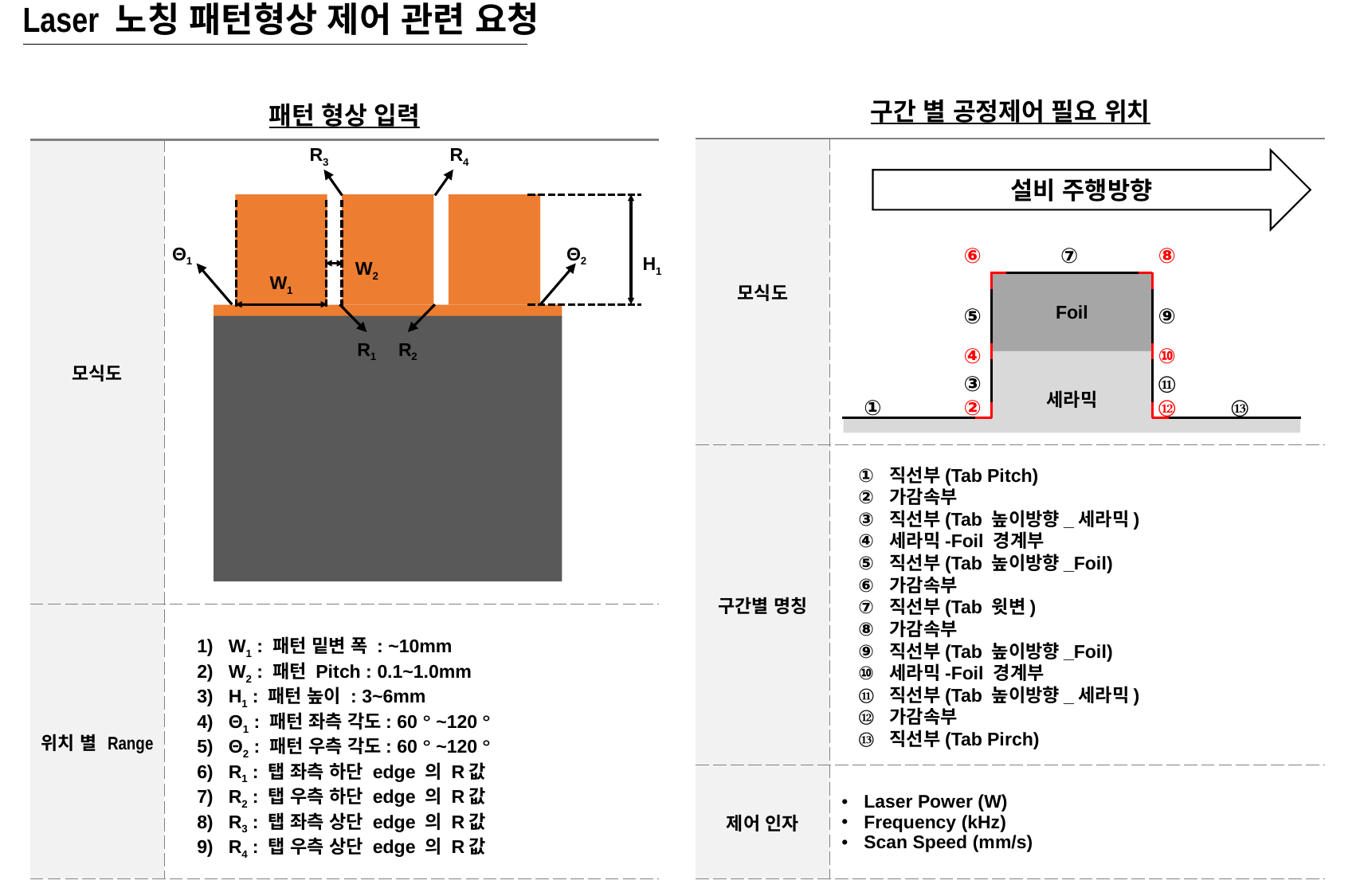

Laser 노칭 패턴형상 제어 관련 요청
| 구간 별 공정제어 필요 위치 |  |
| --- | --- |
| 모식도 |  |
| 구간별 명칭 |  |
| 제어 인자 | Laser Power (W) Frequency (kHz) Scan Speed (mm/s) |
| 패턴 형상 입력 |  |
| --- | --- |
| 모식도 |  |
| 위치 별 Range |  |
R3
R4
설비 주행방향

Θ1
Θ2
⑦
⑥
⑧

Foil
⑤
⑨
④
⑩

③
⑪
세라믹
①
②
⑫
⑬

H1
W2
W1
R1
R2
직선부(Tab Pitch)
가감속부
직선부(Tab 높이방향_세라믹)
세라믹-Foil 경계부
직선부(Tab 높이방향_Foil)
가감속부
직선부(Tab 윗변)
가감속부
직선부(Tab 높이방향_Foil)
세라믹-Foil 경계부
직선부(Tab 높이방향_세라믹)
가감속부
직선부(Tab Pirch)
W1 : 패턴 밑변 폭 : ~10mm
W2 : 패턴 Pitch : 0.1~1.0mm
H1 : 패턴 높이 : 3~6mm
Θ1 : 패턴 좌측 각도: 60ㅇ~120ㅇ
Θ2 : 패턴 우측 각도: 60ㅇ~120ㅇ
R1 : 탭 좌측 하단 edge 의 R값
R2 : 탭 우측 하단 edge 의 R값
R3 : 탭 좌측 상단 edge 의 R값
R4 : 탭 우측 상단 edge 의 R값